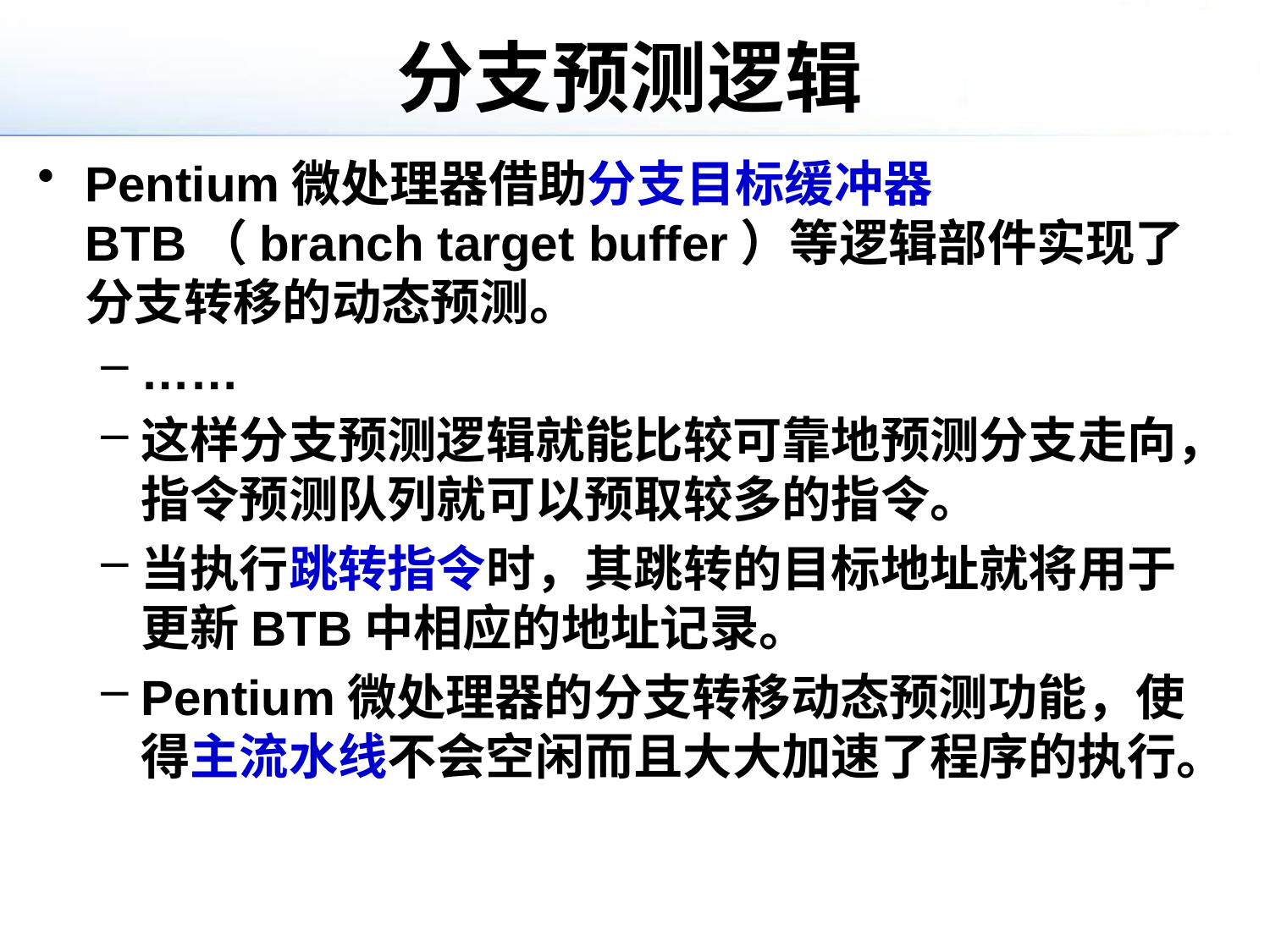

# 分支预测逻辑
Pentium微处理器借助分支目标缓冲器BTB（branch target buffer）等逻辑部件实现了分支转移的动态预测。
……
这样分支预测逻辑就能比较可靠地预测分支走向，指令预测队列就可以预取较多的指令。
当执行跳转指令时，其跳转的目标地址就将用于更新BTB中相应的地址记录。
Pentium微处理器的分支转移动态预测功能，使得主流水线不会空闲而且大大加速了程序的执行。